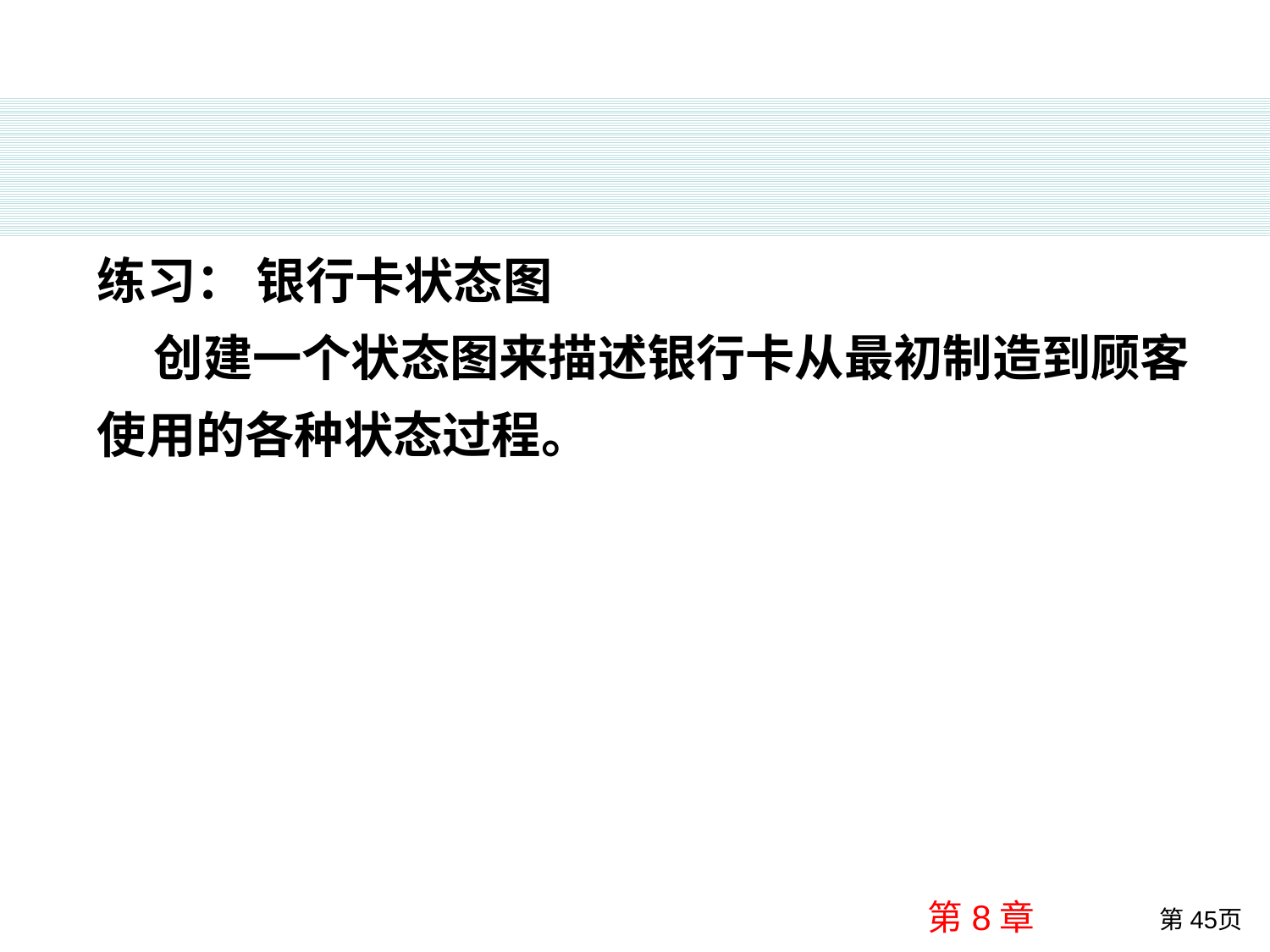

练习： 银行卡状态图
    创建一个状态图来描述银行卡从最初制造到顾客使用的各种状态过程。
第45页